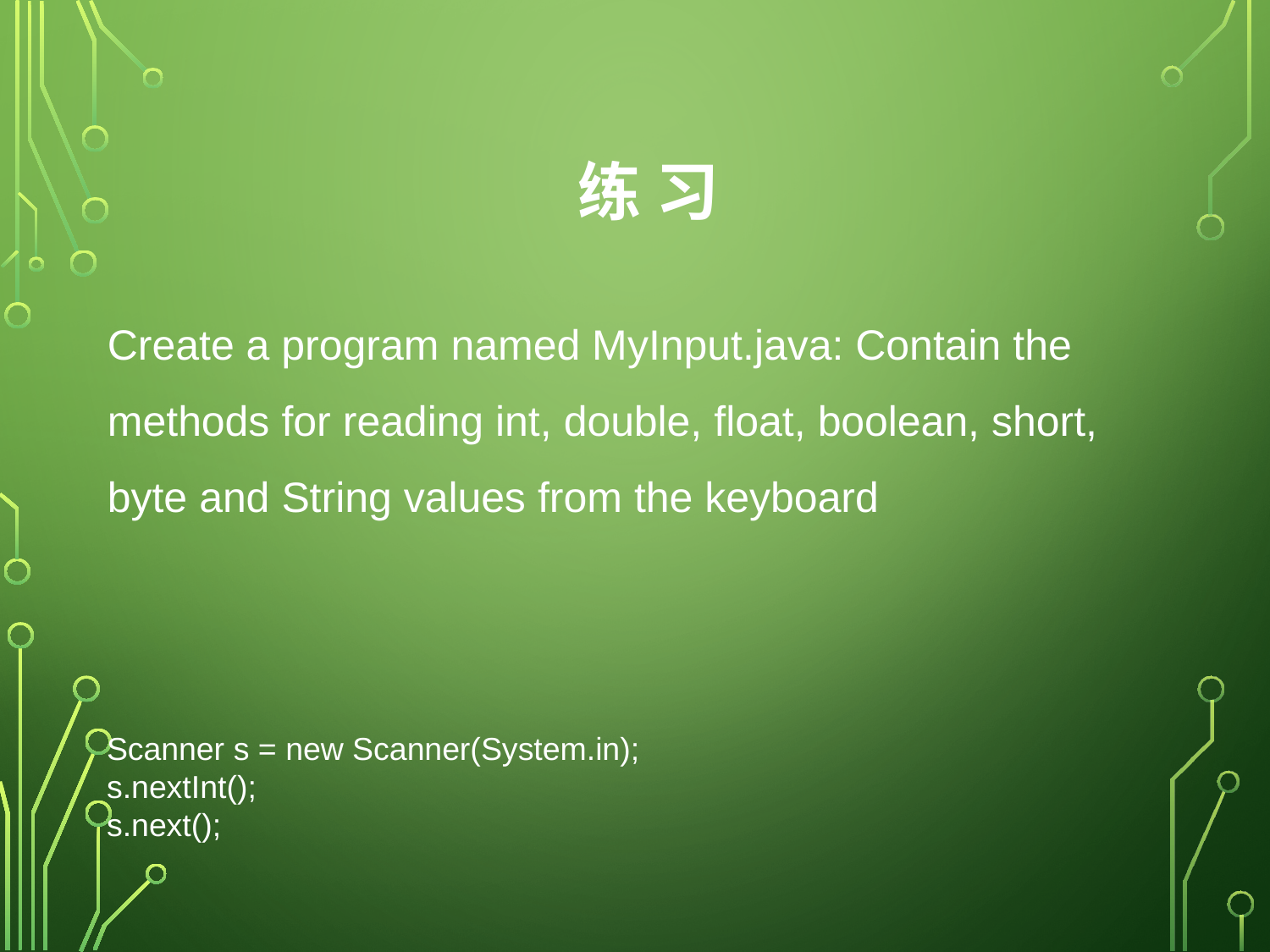

练 习
Create a program named MyInput.java: Contain the methods for reading int, double, float, boolean, short, byte and String values from the keyboard
Scanner s = new Scanner(System.in);
s.nextInt();
s.next();